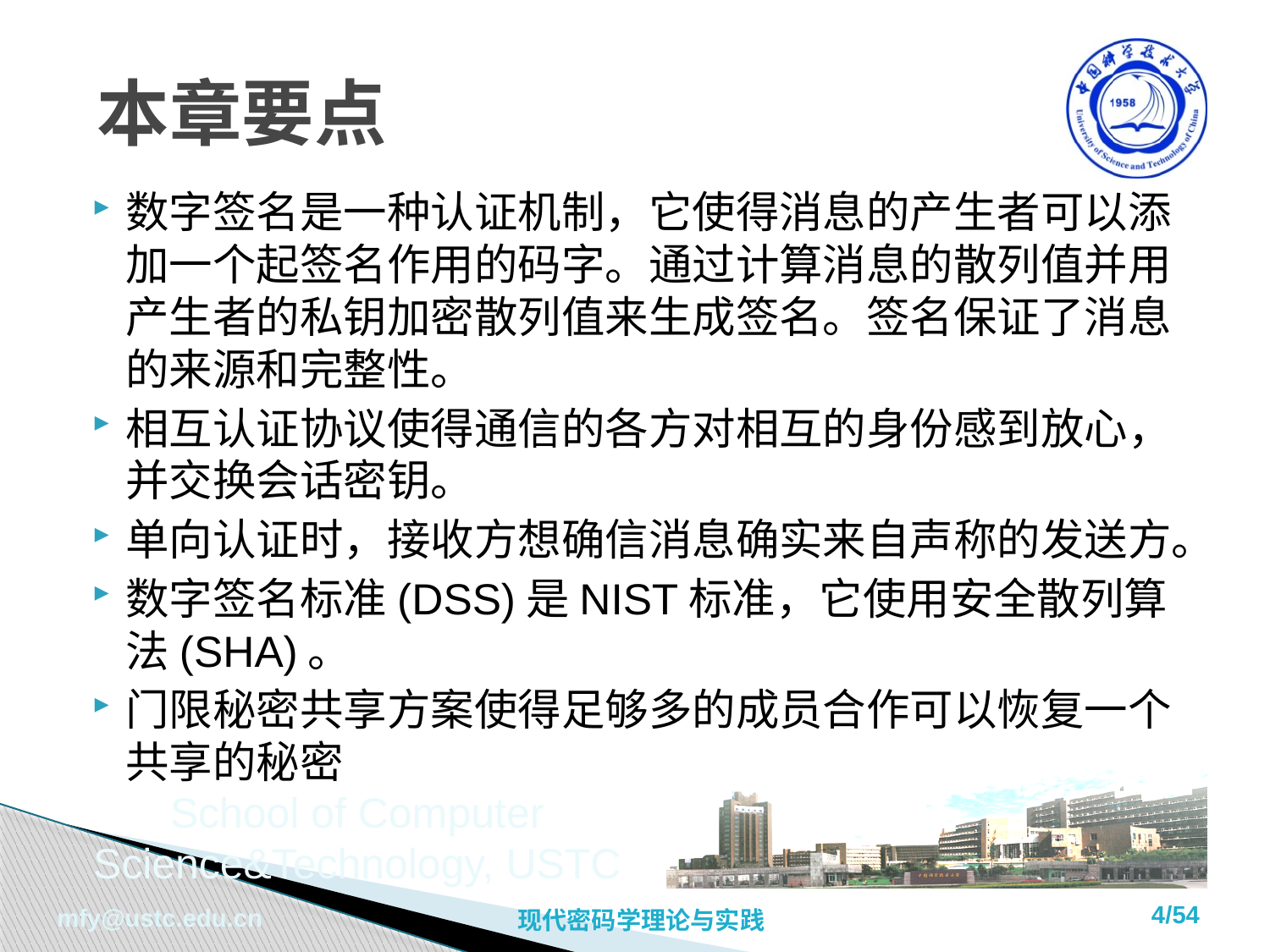

# 本章要点
数字签名是一种认证机制，它使得消息的产生者可以添加一个起签名作用的码字。通过计算消息的散列值并用产生者的私钥加密散列值来生成签名。签名保证了消息的来源和完整性。
相互认证协议使得通信的各方对相互的身份感到放心，并交换会话密钥。
单向认证时，接收方想确信消息确实来自声称的发送方。
数字签名标准(DSS)是NIST标准，它使用安全散列算法(SHA)。
门限秘密共享方案使得足够多的成员合作可以恢复一个共享的秘密